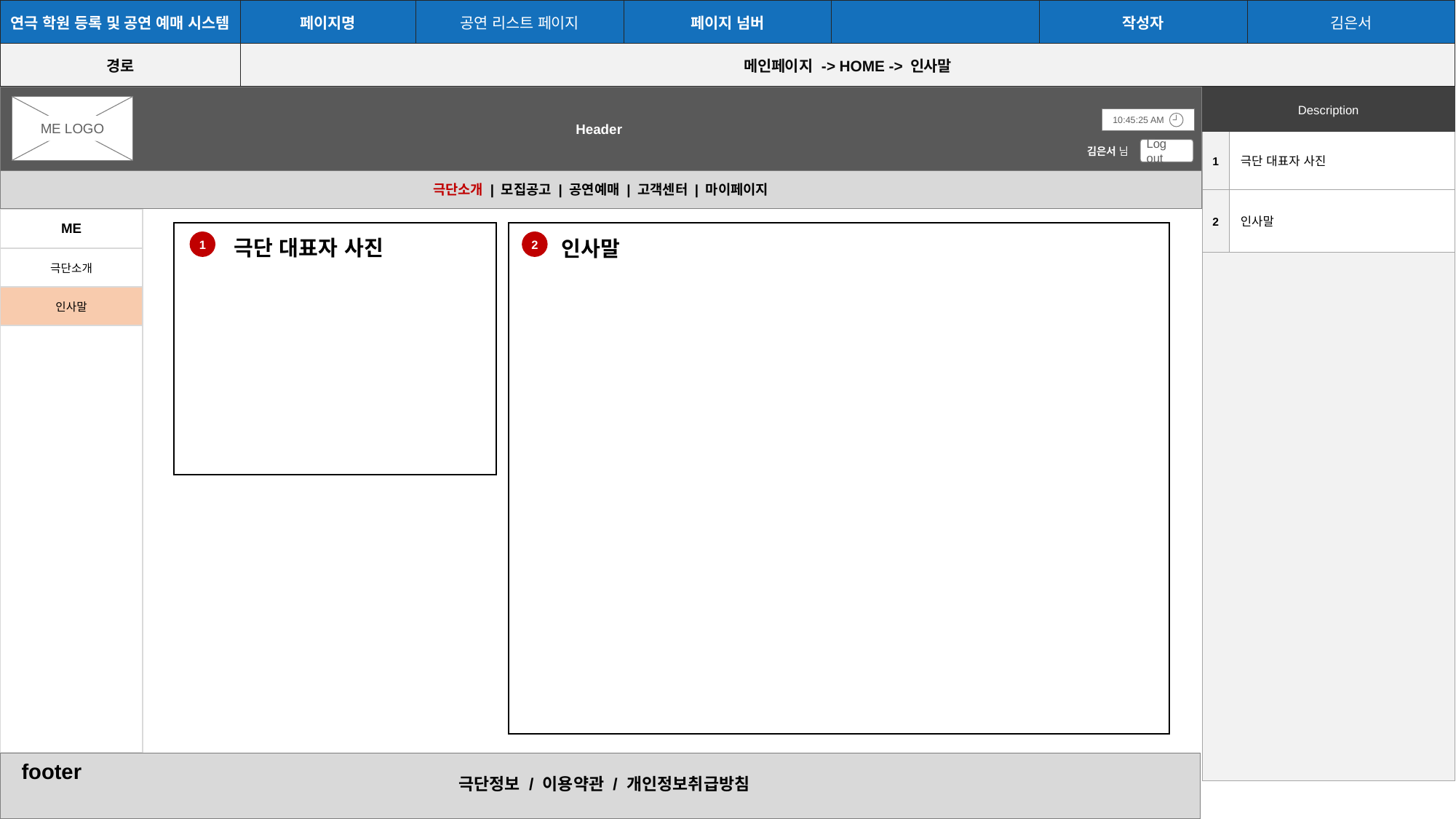

| 연극 학원 등록 및 공연 예매 시스템 | 페이지명 | 공연 리스트 페이지 | 페이지 넘버 |  | 작성자 | 김은서 |
| --- | --- | --- | --- | --- | --- | --- |
| 경로 | 메인페이지 -> HOME -> 인사말 |  |  |  |  |  |
Header
| Description |
| --- |

ME LOGO
10:45:25 AM

| 1 | 극단 대표자 사진 |
| --- | --- |
| 2 | 인사말 |
|  |  |
김은서 님
Log out
극단소개 | 모집공고 | 공연예매 | 고객센터 | 마이페이지
| ME |
| --- |
| 극단소개 |
| 인사말 |
|  |

극단 대표자 사진
인사말
1
2

footer
극단정보 / 이용약관 / 개인정보취급방침